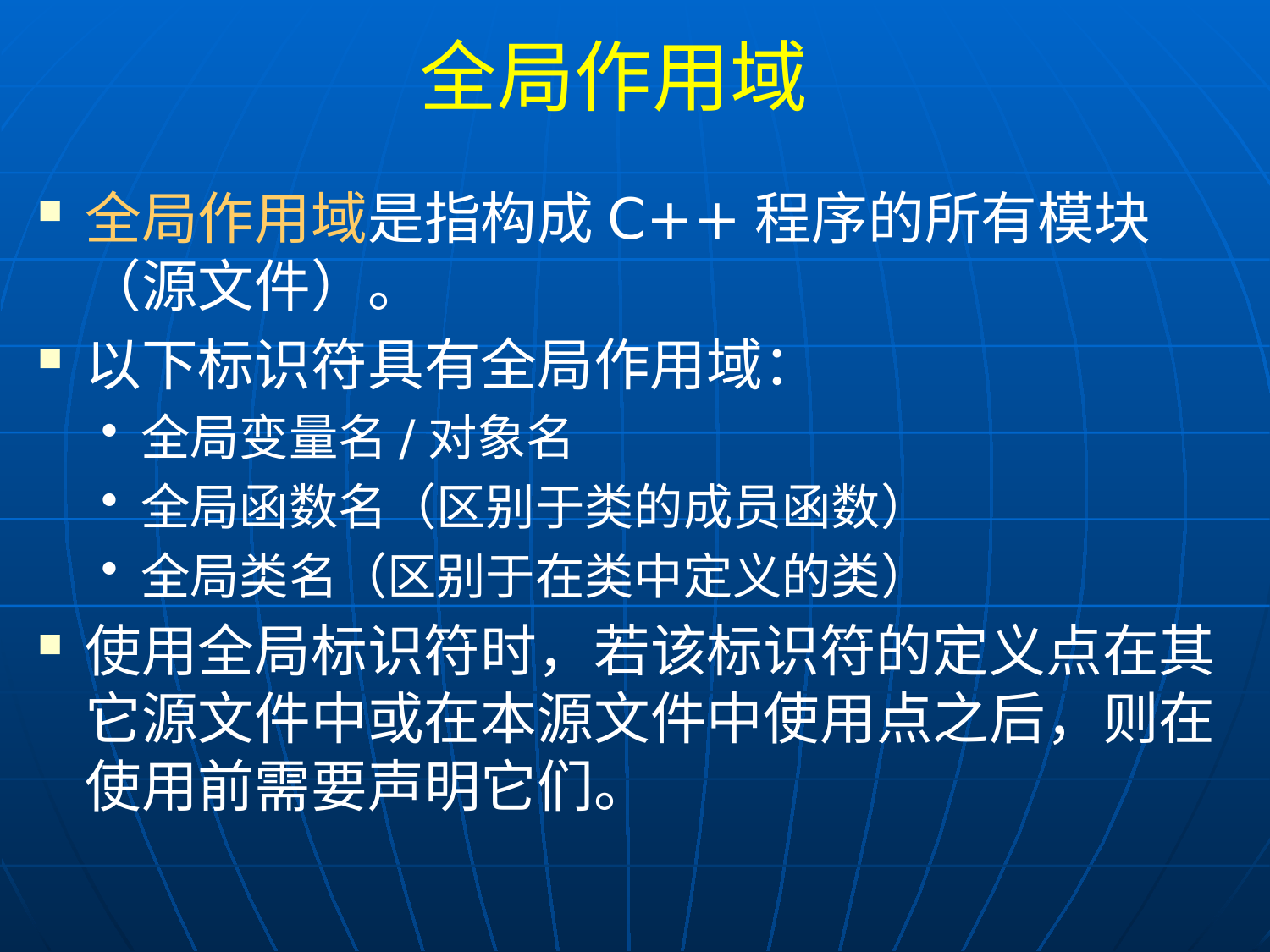

# 全局作用域
全局作用域是指构成C++程序的所有模块（源文件）。
以下标识符具有全局作用域：
全局变量名/对象名
全局函数名（区别于类的成员函数）
全局类名（区别于在类中定义的类）
使用全局标识符时，若该标识符的定义点在其它源文件中或在本源文件中使用点之后，则在使用前需要声明它们。